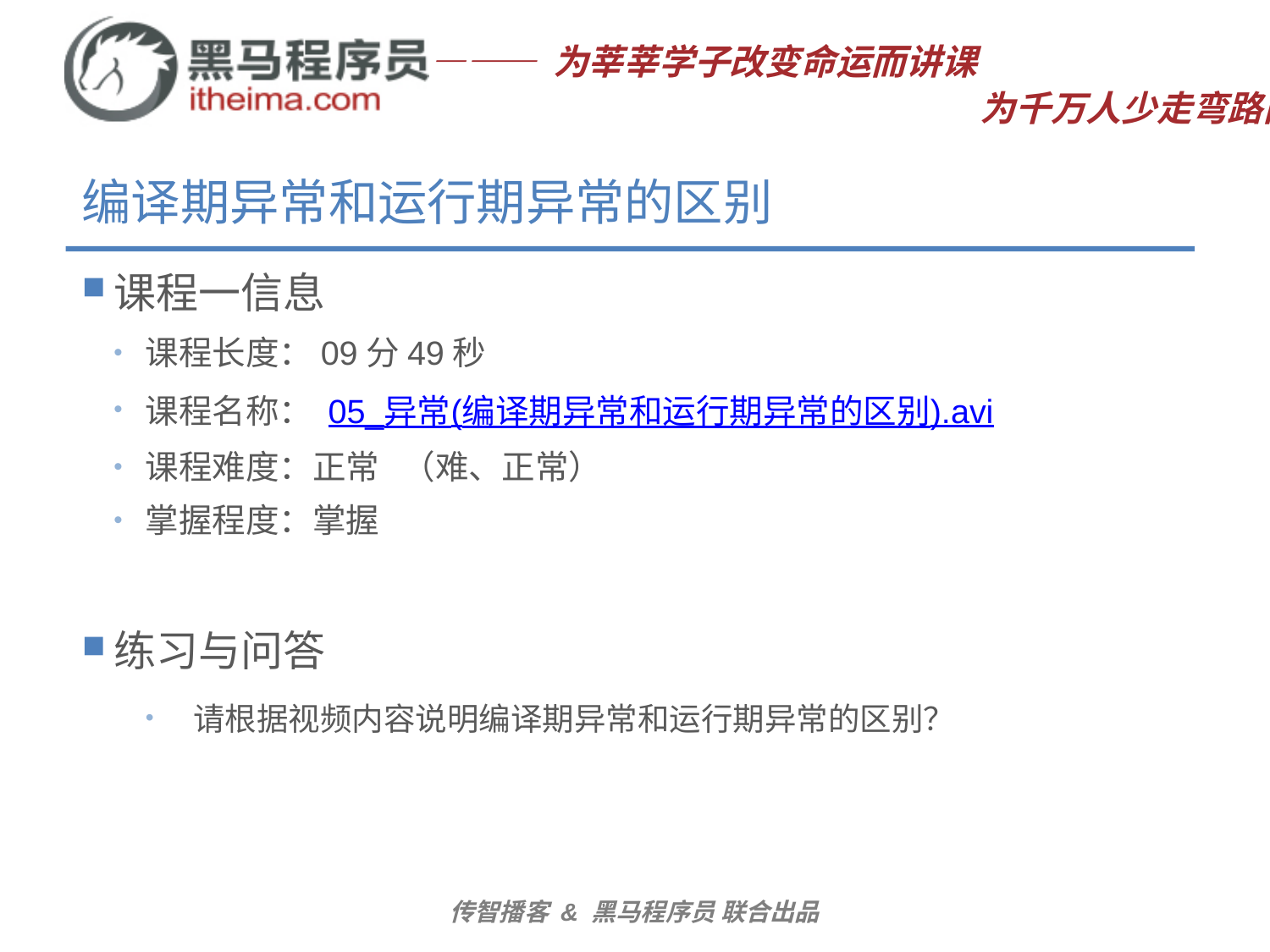

# 编译期异常和运行期异常的区别
课程一信息
课程长度：09分49秒
课程名称： 05_异常(编译期异常和运行期异常的区别).avi
课程难度：正常   （难、正常）
掌握程度：掌握

练习与问答
请根据视频内容说明编译期异常和运行期异常的区别？